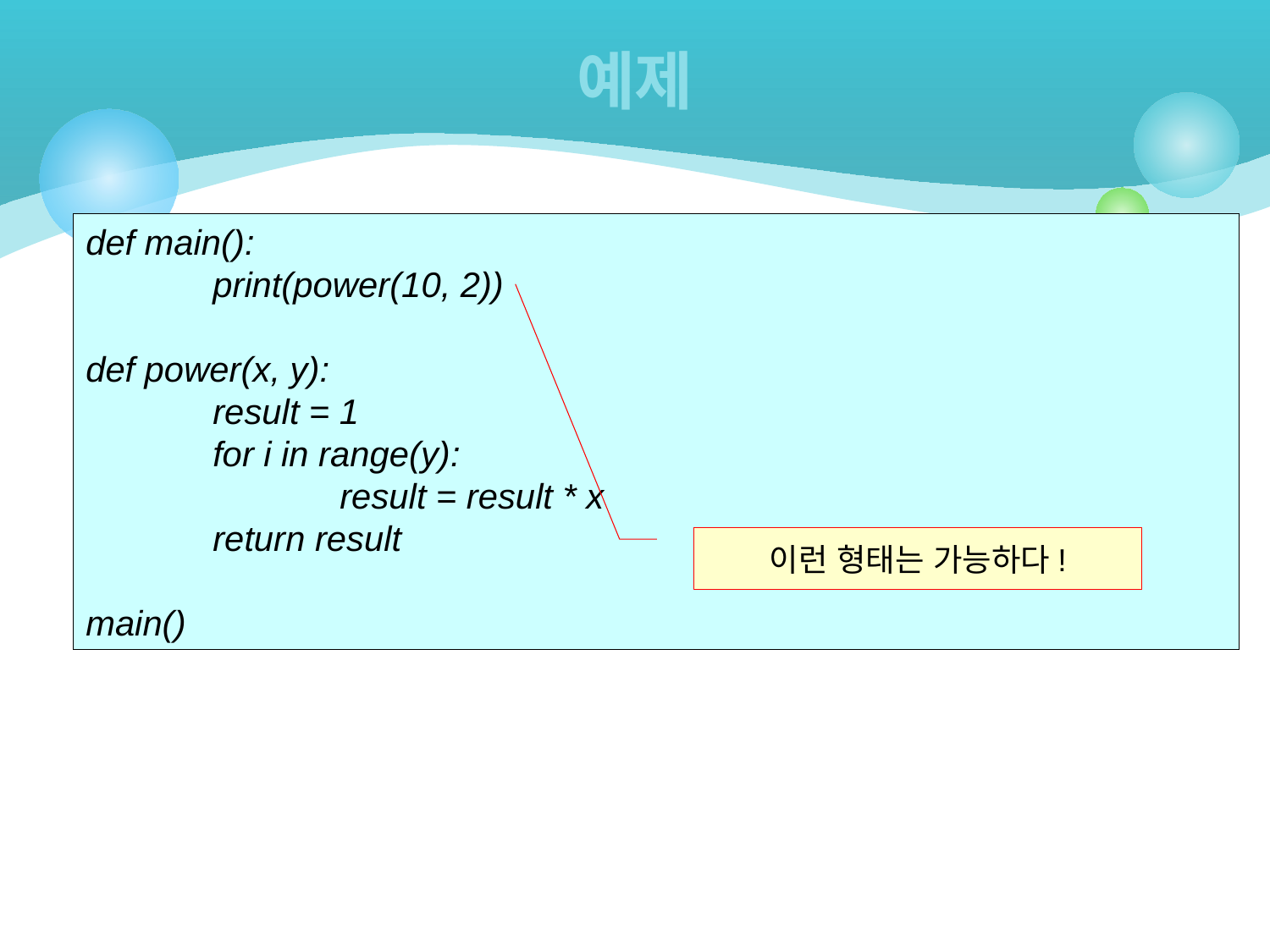

# 예제

def main():
	print(power(10, 2))

def power(x, y):
	result = 1
	for i in range(y):
		result = result * x
	return result

main()
이런 형태는 가능하다!